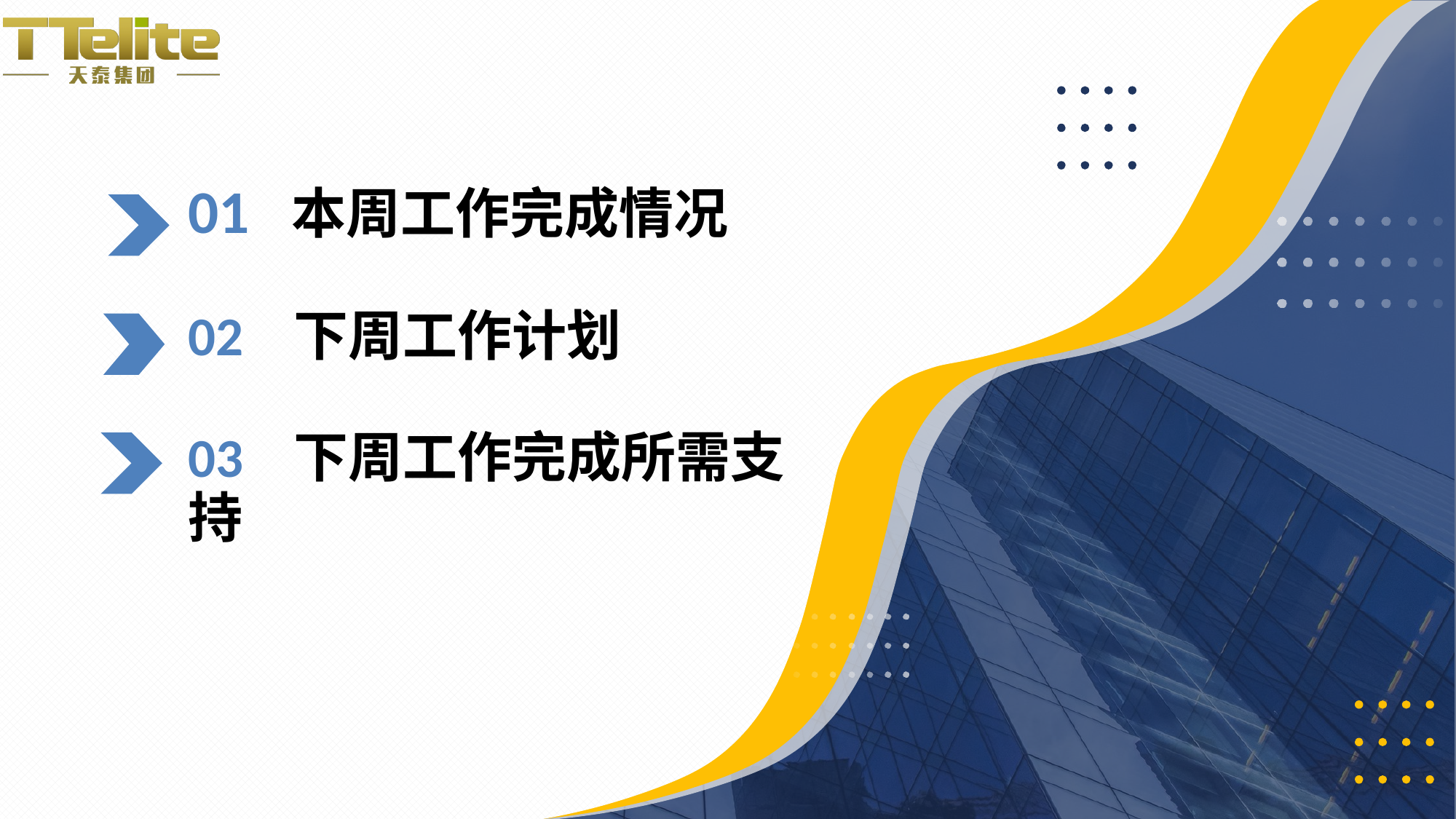

01  本周工作完成情况

02   下周工作计划

03   下周工作完成所需支持

CONTENTS